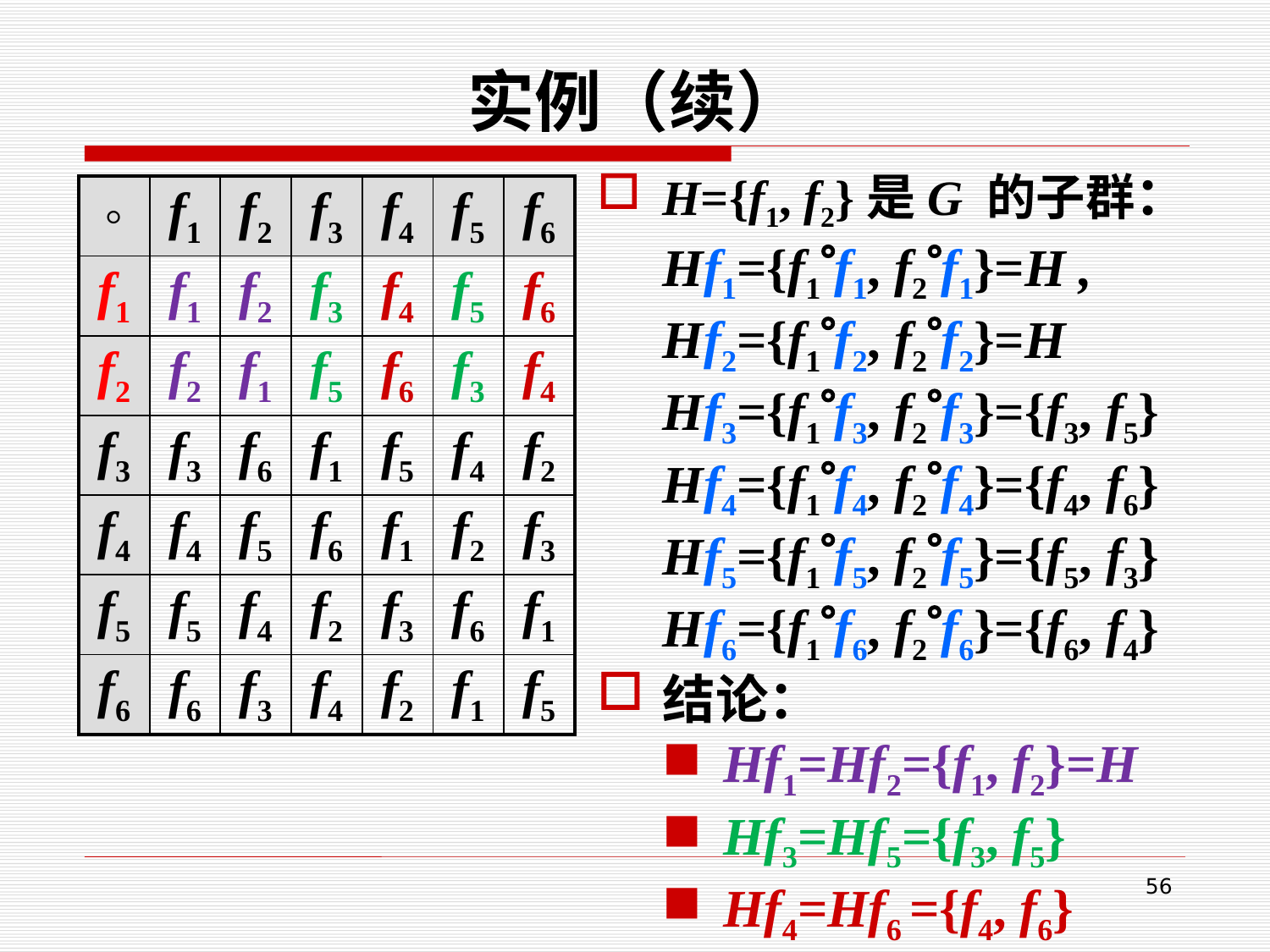

# 实例（续）
H={f1, f2}是G 的子群：
Hf1={f1°f1, f2°f1}=H ,
Hf2={f1°f2, f2°f2}=H
Hf3={f1°f3, f2°f3}={f3, f5}
Hf4={f1°f4, f2°f4}={f4, f6}
Hf5={f1°f5, f2°f5}={f5, f3}
Hf6={f1°f6, f2°f6}={f6, f4}
结论：
Hf1=Hf2={f1, f2}=H
Hf3=Hf5={f3, f5}
Hf4=Hf6 ={f4, f6}
| ◦ | f1 | f2 | f3 | f4 | f5 | f6 |
| --- | --- | --- | --- | --- | --- | --- |
| f1 | f1 | f2 | f3 | f4 | f5 | f6 |
| f2 | f2 | f1 | f5 | f6 | f3 | f4 |
| f3 | f3 | f6 | f1 | f5 | f4 | f2 |
| f4 | f4 | f5 | f6 | f1 | f2 | f3 |
| f5 | f5 | f4 | f2 | f3 | f6 | f1 |
| f6 | f6 | f3 | f4 | f2 | f1 | f5 |
56